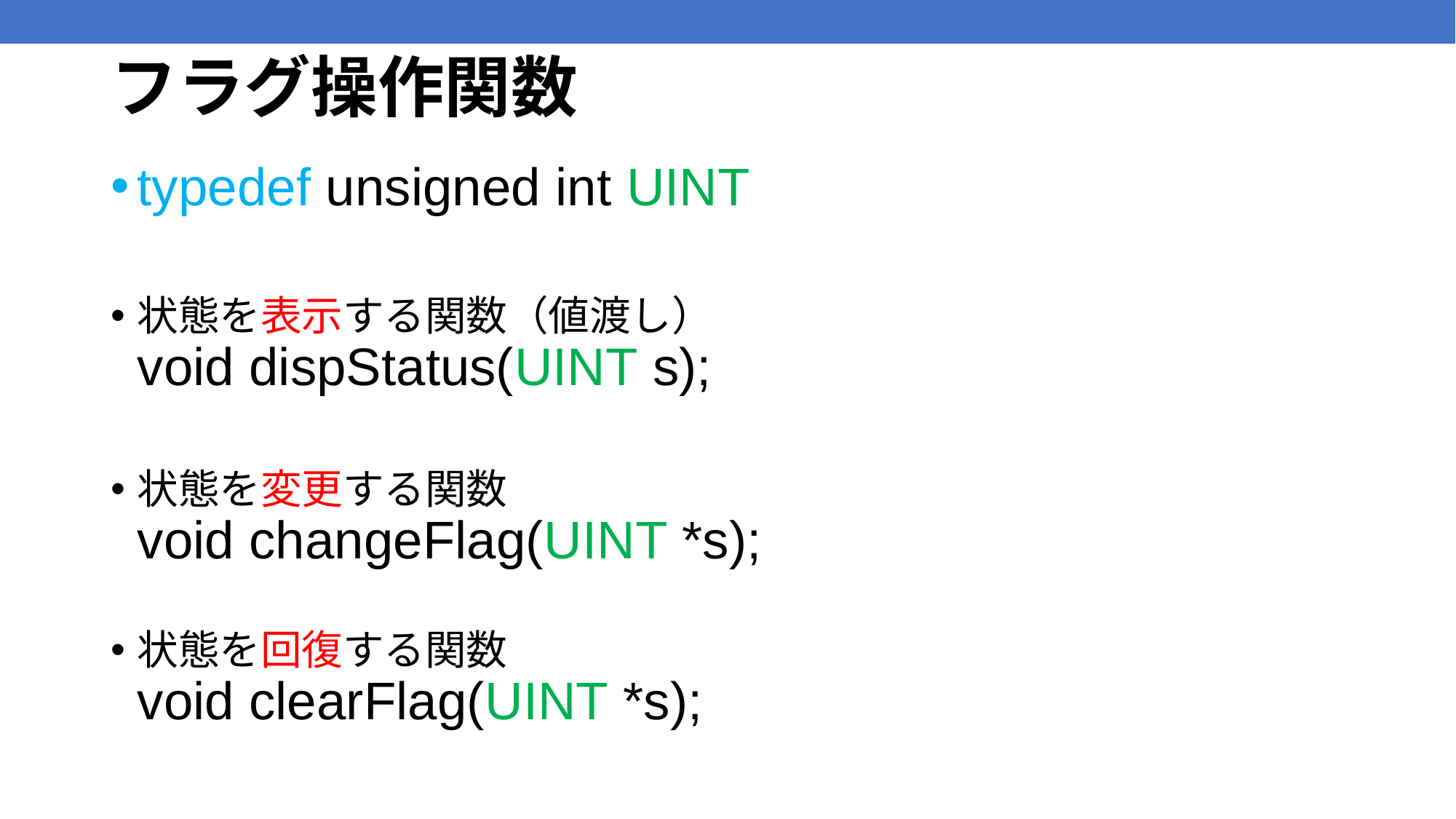

# フラグ操作関数
typedef unsigned int UINT
状態を表示する関数（値渡し）
void dispStatus(UINT s);
状態を変更する関数
void changeFlag(UINT *s);
状態を回復する関数
void clearFlag(UINT *s);